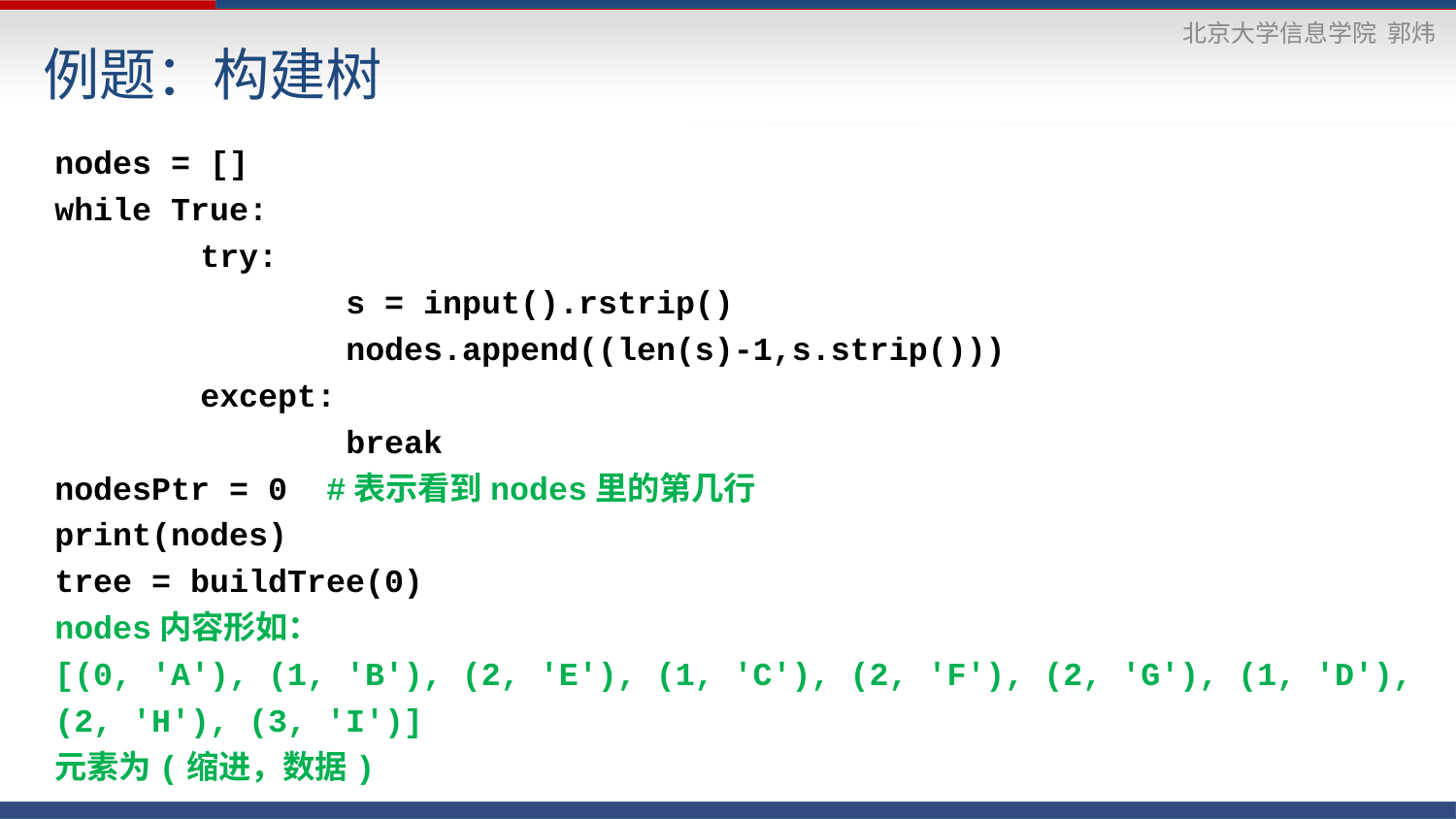

# 例题：构建树
nodes = []
while True:
	try:
		s = input().rstrip()
		nodes.append((len(s)-1,s.strip()))
	except:
		break
nodesPtr = 0  #表示看到nodes里的第几行
print(nodes)
tree = buildTree(0)
nodes内容形如：
[(0, 'A'), (1, 'B'), (2, 'E'), (1, 'C'), (2, 'F'), (2, 'G'), (1, 'D'), (2, 'H'), (3, 'I')]
元素为(缩进，数据)

11